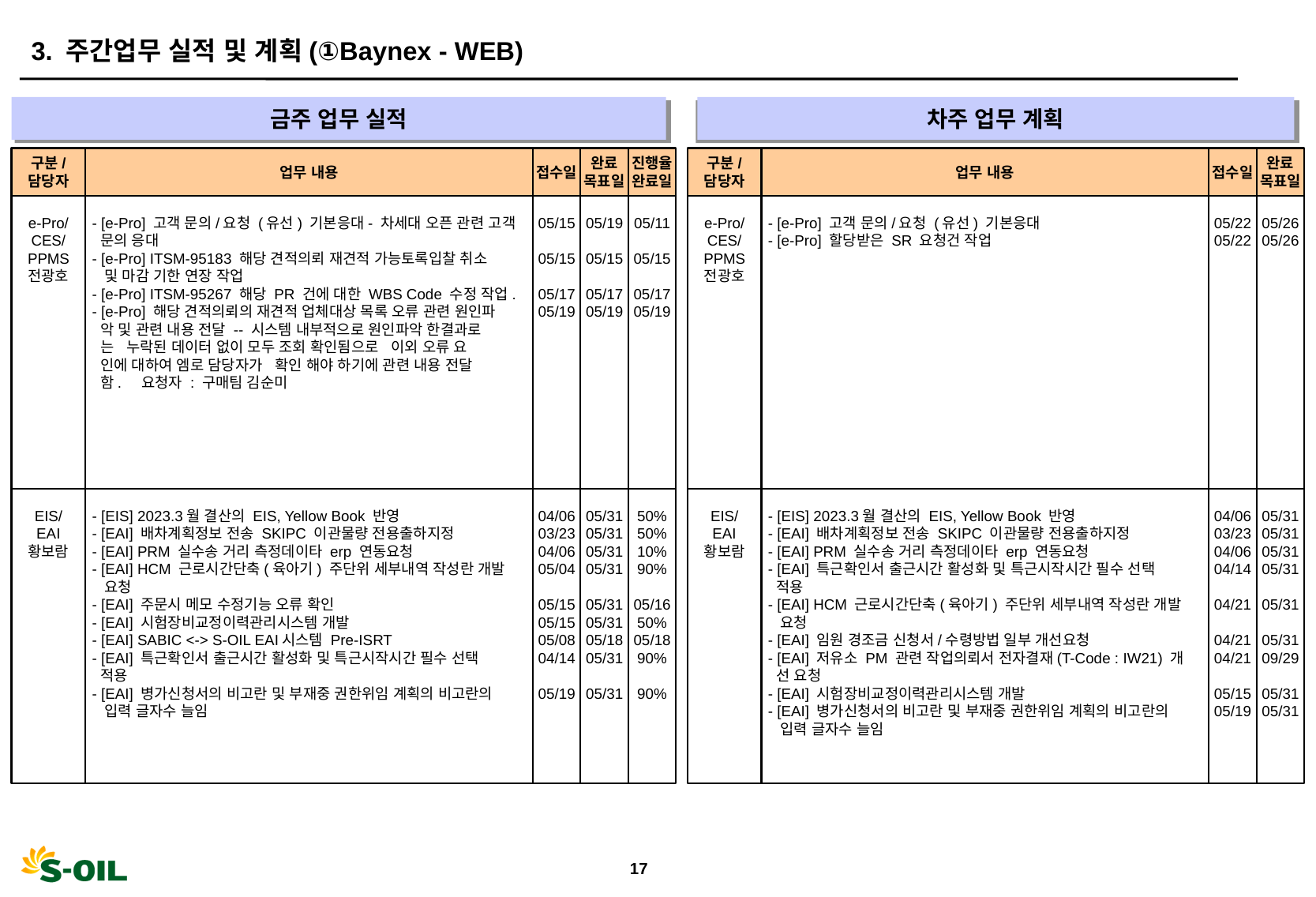

3. 주간업무 실적 및 계획(①Baynex - WEB)
금주 업무 실적
차주 업무 계획
" "
" "
구분/
담당자
업무 내용
접수일
완료
목표일
진행율
완료일
구분/
담당자
업무 내용
접수일
완료
목표일
e-Pro/
CES/
PPMS
전광호

- [e-Pro] 고객 문의/요청 (유선) 기본응대- 차세대 오픈 관련 고객
  문의 응대
- [e-Pro] ITSM-95183 해당 견적의뢰 재견적 가능토록입찰 취소
   및 마감 기한 연장 작업
- [e-Pro] ITSM-95267 해당 PR 건에 대한 WBS Code 수정 작업.
- [e-Pro] 해당 견적의뢰의 재견적 업체대상 목록 오류 관련 원인파
  악 및 관련 내용 전달 -- 시스템 내부적으로 원인파악 한결과로
  는   누락된 데이터 없이 모두 조회 확인됨으로   이외 오류 요
  인에 대하여 엠로 담당자가   확인 해야 하기에 관련 내용 전달
  함.    요청자 : 구매팀 김순미
05/15
05/15
05/17
05/19
05/19
05/15
05/17
05/19
05/11
05/15
05/17
05/19
e-Pro/
CES/
PPMS
전광호

- [e-Pro] 고객 문의/요청 (유선) 기본응대
- [e-Pro] 할당받은 SR 요청건 작업
05/22
05/22
05/26
05/26
EIS/
EAI
황보람

- [EIS] 2023.3월 결산의 EIS, Yellow Book 반영
- [EAI] 배차계획정보 전송 SKIPC 이관물량 전용출하지정
- [EAI] PRM 실수송 거리 측정데이타 erp 연동요청
- [EAI] HCM 근로시간단축(육아기) 주단위 세부내역 작성란 개발
   요청
- [EAI] 주문시 메모 수정기능 오류 확인
- [EAI] 시험장비교정이력관리시스템 개발
- [EAI] SABIC <-> S-OIL EAI시스템 Pre-ISRT
- [EAI] 특근확인서 출근시간 활성화 및 특근시작시간 필수 선택
  적용
- [EAI] 병가신청서의 비고란 및 부재중 권한위임 계획의 비고란의
   입력 글자수 늘임
04/06
03/23
04/06
05/04
05/15
05/15
05/08
04/14
05/19
05/31
05/31
05/31
05/31
05/31
05/31
05/18
05/31
05/31
50%
50%
10%
90%
05/16
50%
05/18
90%
90%
EIS/
EAI
황보람

- [EIS] 2023.3월 결산의 EIS, Yellow Book 반영
- [EAI] 배차계획정보 전송 SKIPC 이관물량 전용출하지정
- [EAI] PRM 실수송 거리 측정데이타 erp 연동요청
- [EAI] 특근확인서 출근시간 활성화 및 특근시작시간 필수 선택
  적용
- [EAI] HCM 근로시간단축(육아기) 주단위 세부내역 작성란 개발
   요청
- [EAI] 임원 경조금 신청서/수령방법 일부 개선요청
- [EAI] 저유소 PM 관련 작업의뢰서 전자결재(T-Code : IW21) 개
  선 요청
- [EAI] 시험장비교정이력관리시스템 개발
- [EAI] 병가신청서의 비고란 및 부재중 권한위임 계획의 비고란의
   입력 글자수 늘임
04/06
03/23
04/06
04/14
04/21
04/21
04/21
05/15
05/19
05/31
05/31
05/31
05/31
05/31
05/31
09/29
05/31
05/31